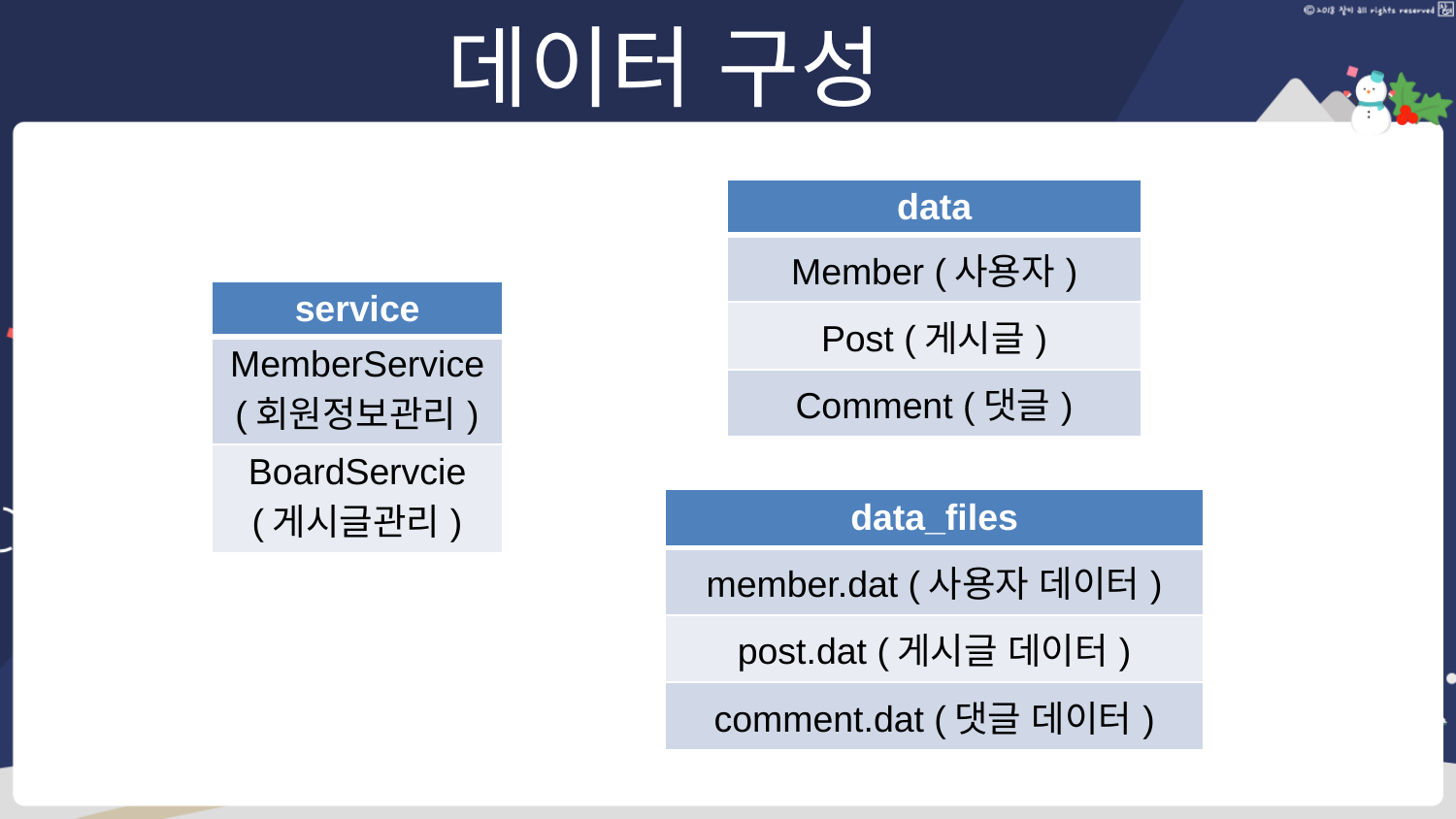

# 데이터 구성
| data |
| --- |
| Member (사용자) |
| Post (게시글) |
| Comment (댓글) |
| service |
| --- |
| MemberService(회원정보관리) |
| BoardServcie (게시글관리) |
| data\_files |
| --- |
| member.dat (사용자 데이터) |
| post.dat (게시글 데이터) |
| comment.dat (댓글 데이터) |